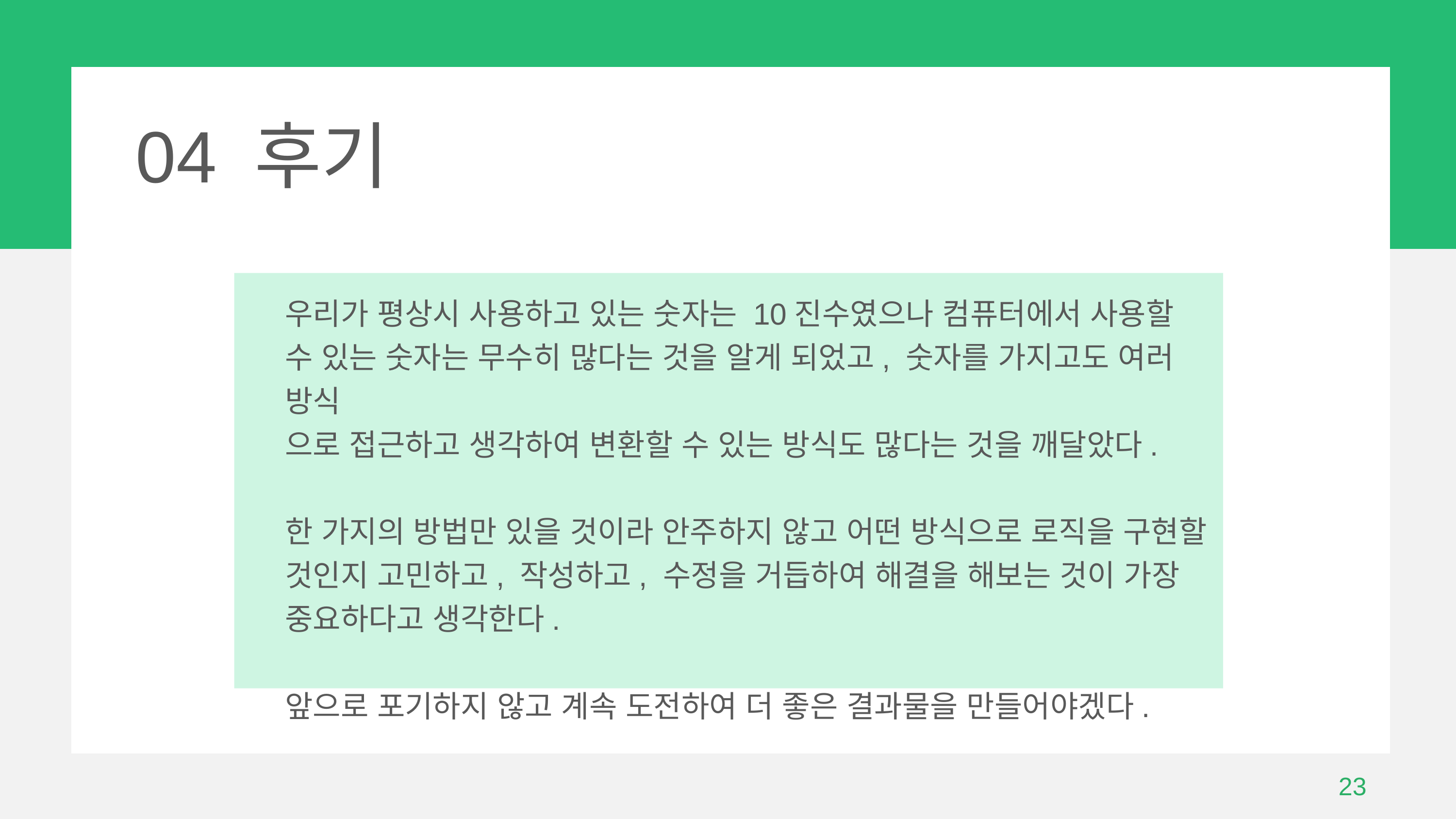

04 후기
우리가 평상시 사용하고 있는 숫자는 10진수였으나 컴퓨터에서 사용할 수 있는 숫자는 무수히 많다는 것을 알게 되었고, 숫자를 가지고도 여러 방식
으로 접근하고 생각하여 변환할 수 있는 방식도 많다는 것을 깨달았다.

한 가지의 방법만 있을 것이라 안주하지 않고 어떤 방식으로 로직을 구현할 것인지 고민하고, 작성하고, 수정을 거듭하여 해결을 해보는 것이 가장 중요하다고 생각한다.

앞으로 포기하지 않고 계속 도전하여 더 좋은 결과물을 만들어야겠다.
23